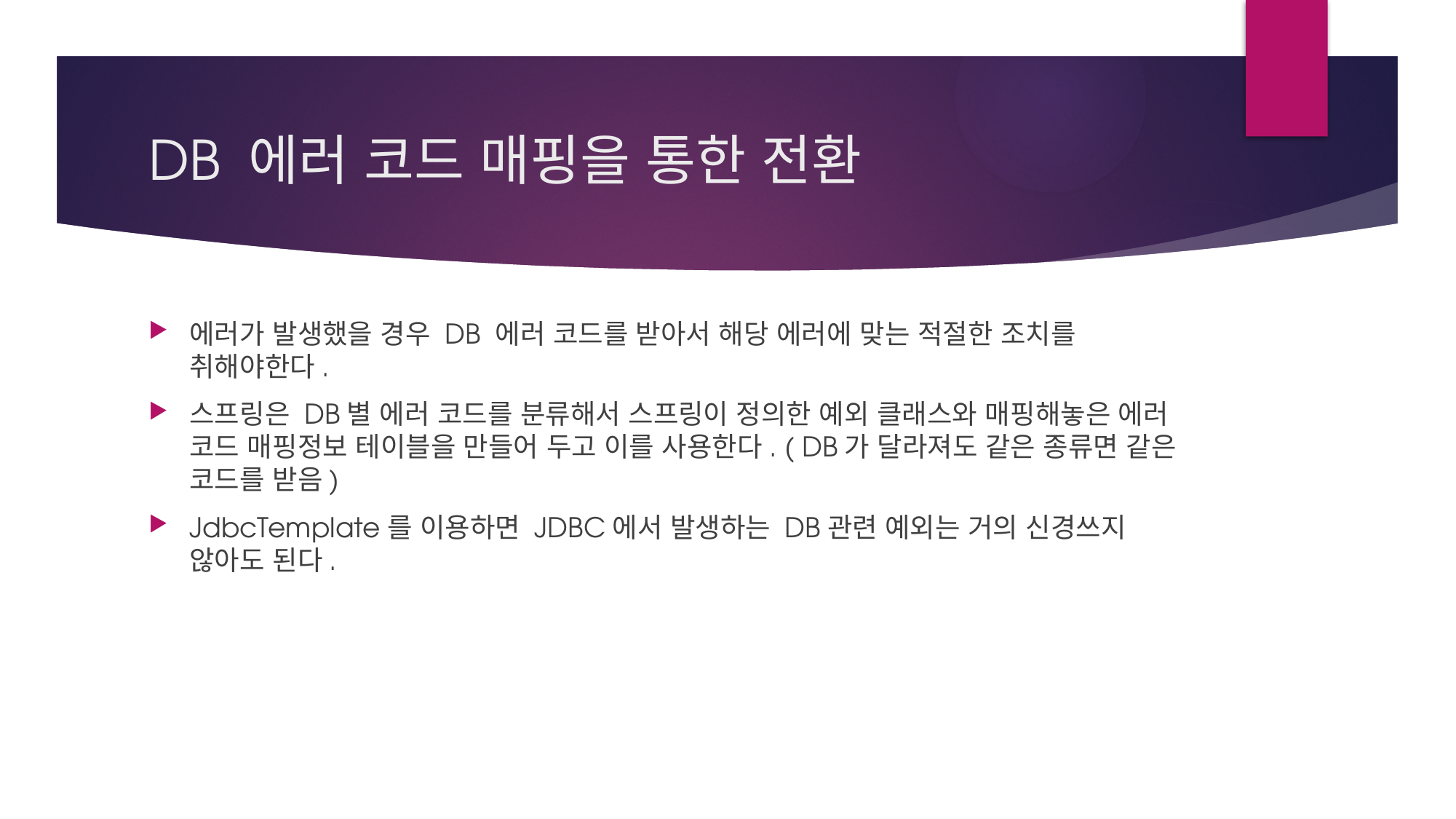

# DB 에러 코드 매핑을 통한 전환
에러가 발생했을 경우 DB 에러 코드를 받아서 해당 에러에 맞는 적절한 조치를 취해야한다.
스프링은 DB별 에러 코드를 분류해서 스프링이 정의한 예외 클래스와 매핑해놓은 에러 코드 매핑정보 테이블을 만들어 두고 이를 사용한다. ( DB가 달라져도 같은 종류면 같은 코드를 받음)
JdbcTemplate를 이용하면 JDBC에서 발생하는 DB관련 예외는 거의 신경쓰지 않아도 된다.